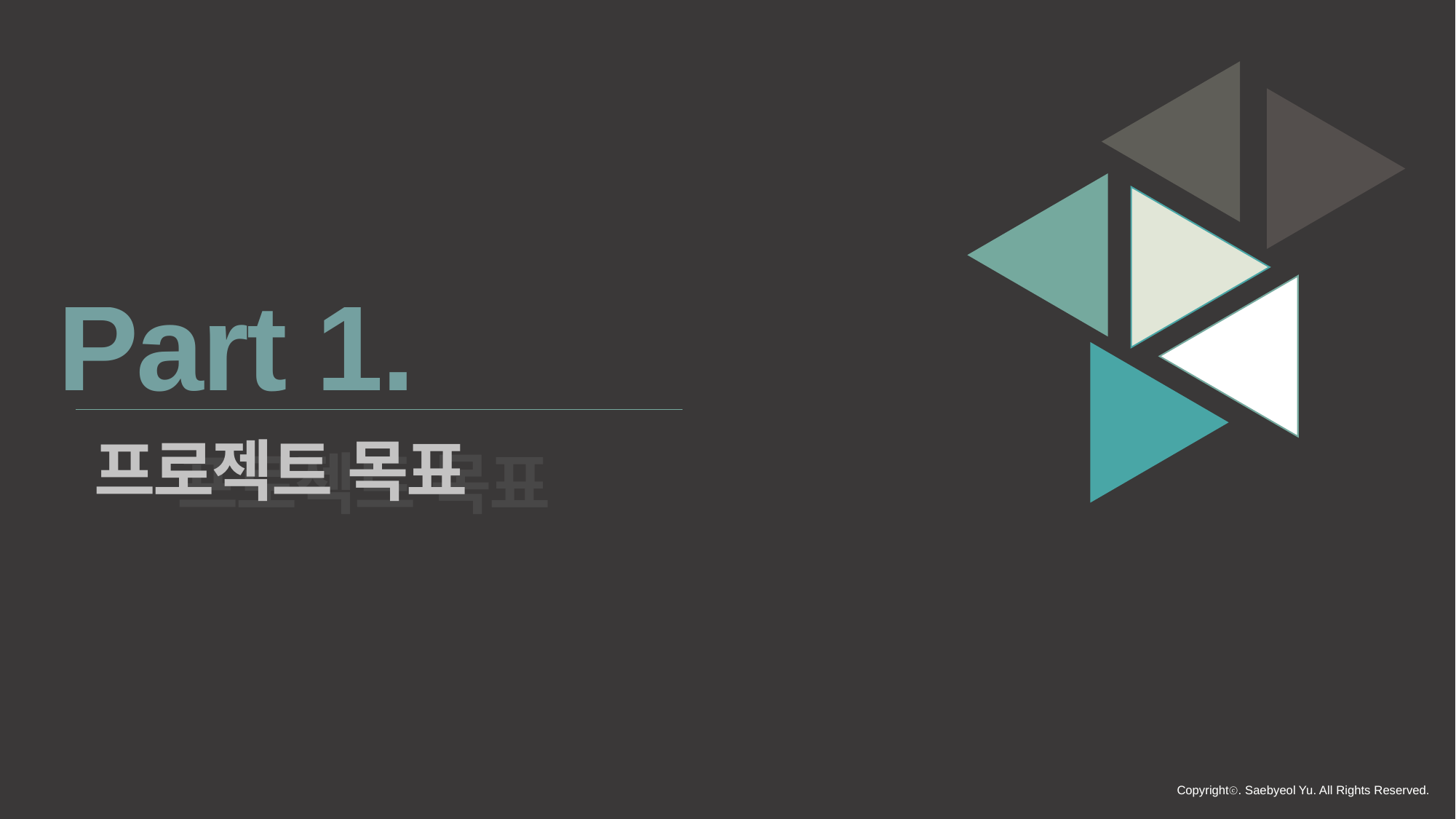

Part 1.
프로젝트 목표
프로젝트 목표
Copyrightⓒ. Saebyeol Yu. All Rights Reserved.